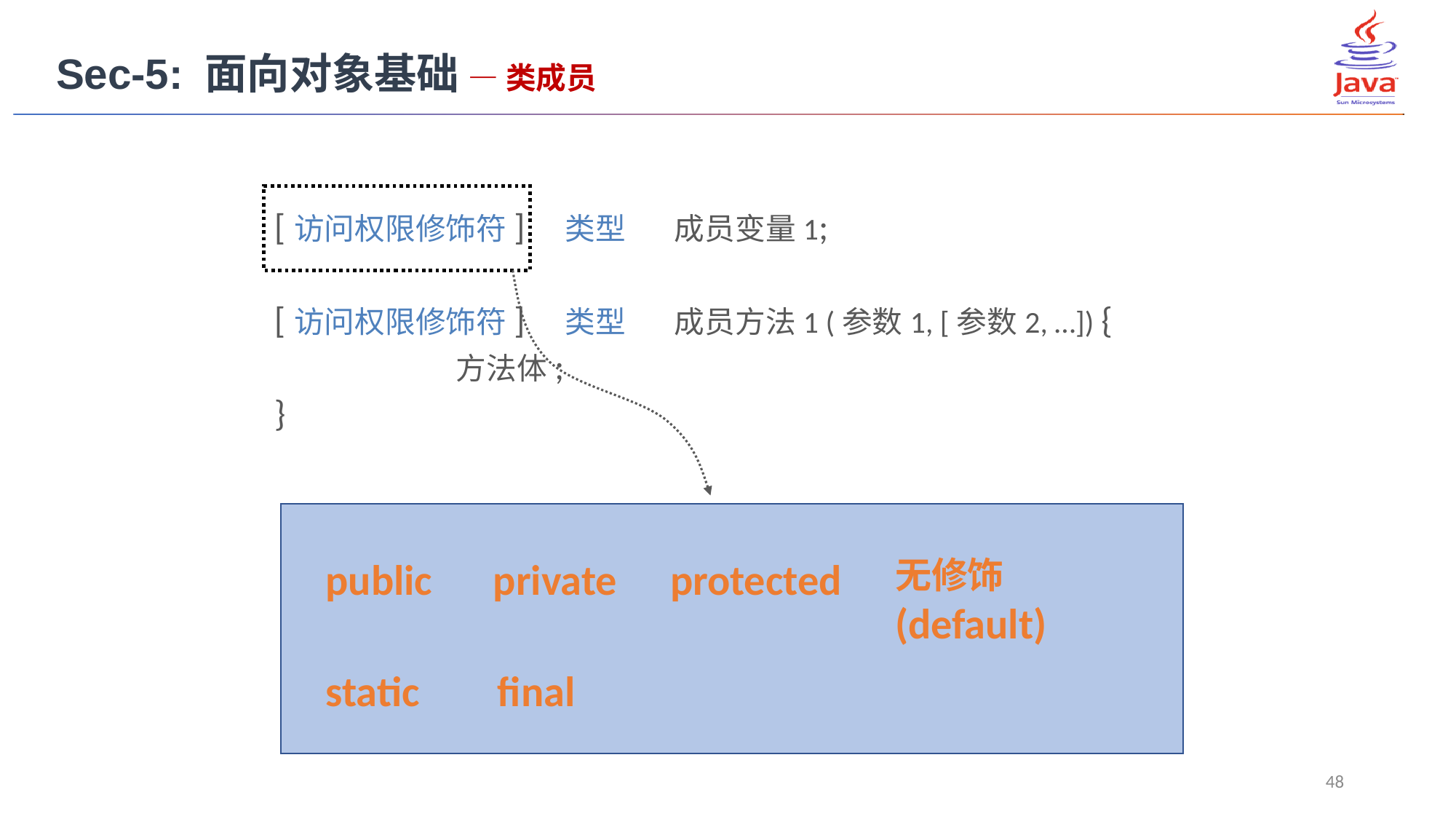

Sec-5: 面向对象基础 — 类成员

[访问权限修饰符]	类型	成员变量1;

[访问权限修饰符]	类型	成员方法1 (参数1, [参数2, …]) {
		方法体;
}

无修饰(default)
protected
public
private
final
static
48